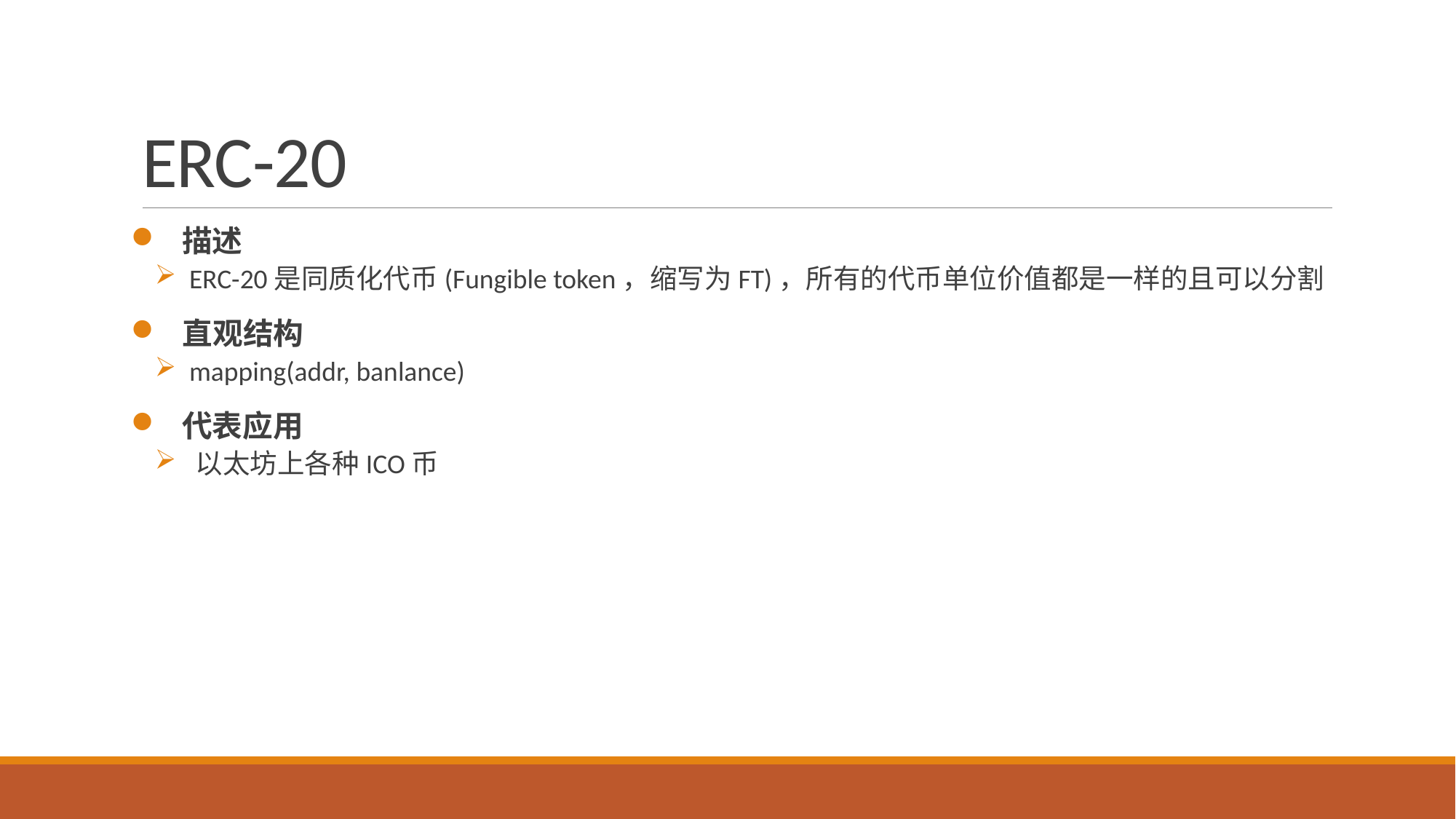

# ERC-20
  描述
  ERC-20是同质化代币(Fungible token，缩写为FT)，所有的代币单位价值都是一样的且可以分割
  直观结构
  mapping(addr, banlance)
  代表应用
  以太坊上各种ICO币